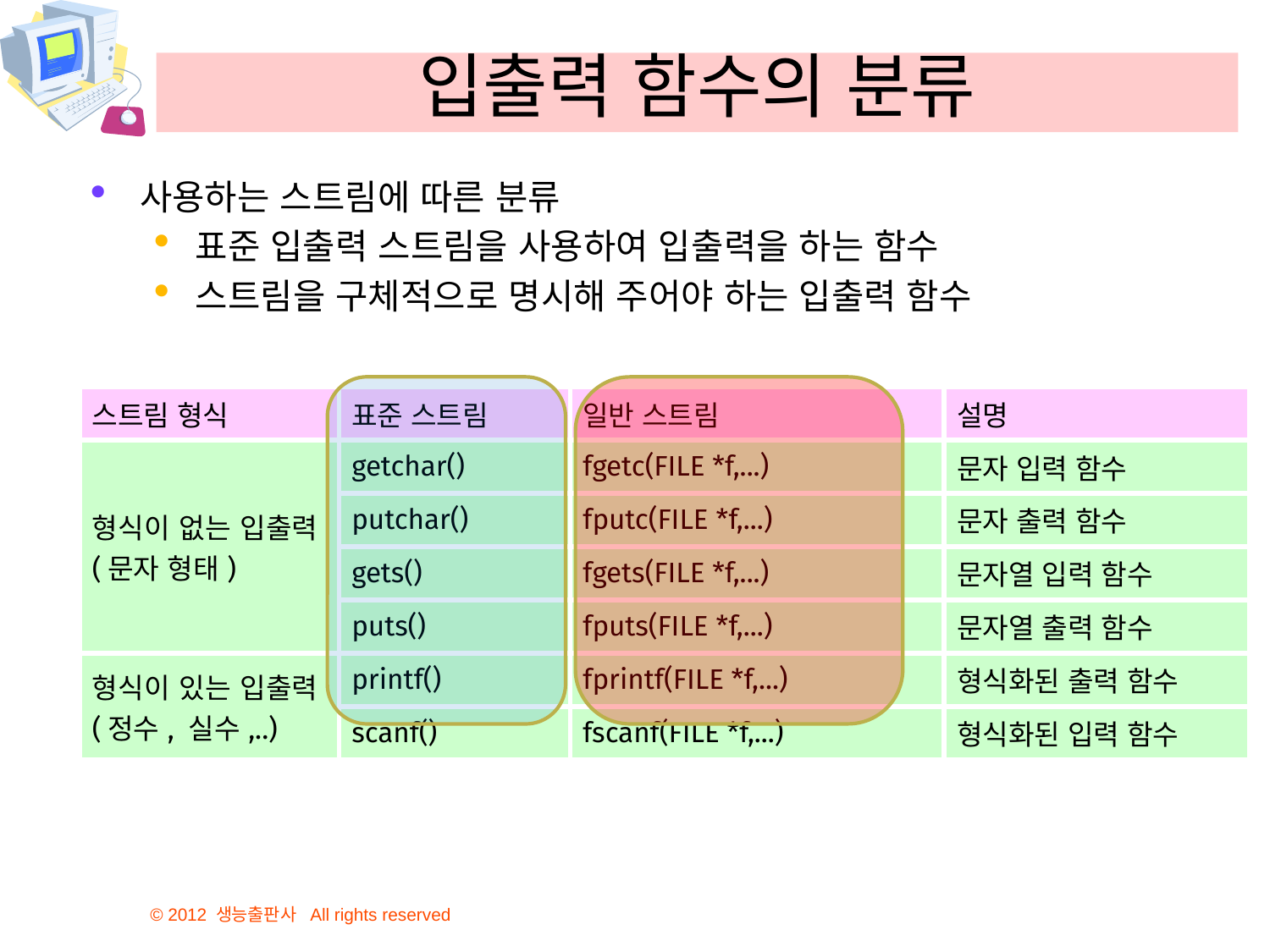

# 입출력 함수의 분류
사용하는 스트림에 따른 분류
표준 입출력 스트림을 사용하여 입출력을 하는 함수
스트림을 구체적으로 명시해 주어야 하는 입출력 함수

| 스트림 형식 | 표준 스트림 | 일반 스트림 | 설명 |
| --- | --- | --- | --- |
| 형식이 없는 입출력(문자 형태) | getchar() | fgetc(FILE \*f,...) | 문자 입력 함수 |
|  | putchar() | fputc(FILE \*f,...) | 문자 출력 함수 |
|  | gets() | fgets(FILE \*f,...) | 문자열 입력 함수 |
|  | puts() | fputs(FILE \*f,...) | 문자열 출력 함수 |
| 형식이 있는 입출력(정수, 실수,..) | printf() | fprintf(FILE \*f,...) | 형식화된 출력 함수 |
|  | scanf() | fscanf(FILE \*f,...) | 형식화된 입력 함수 |